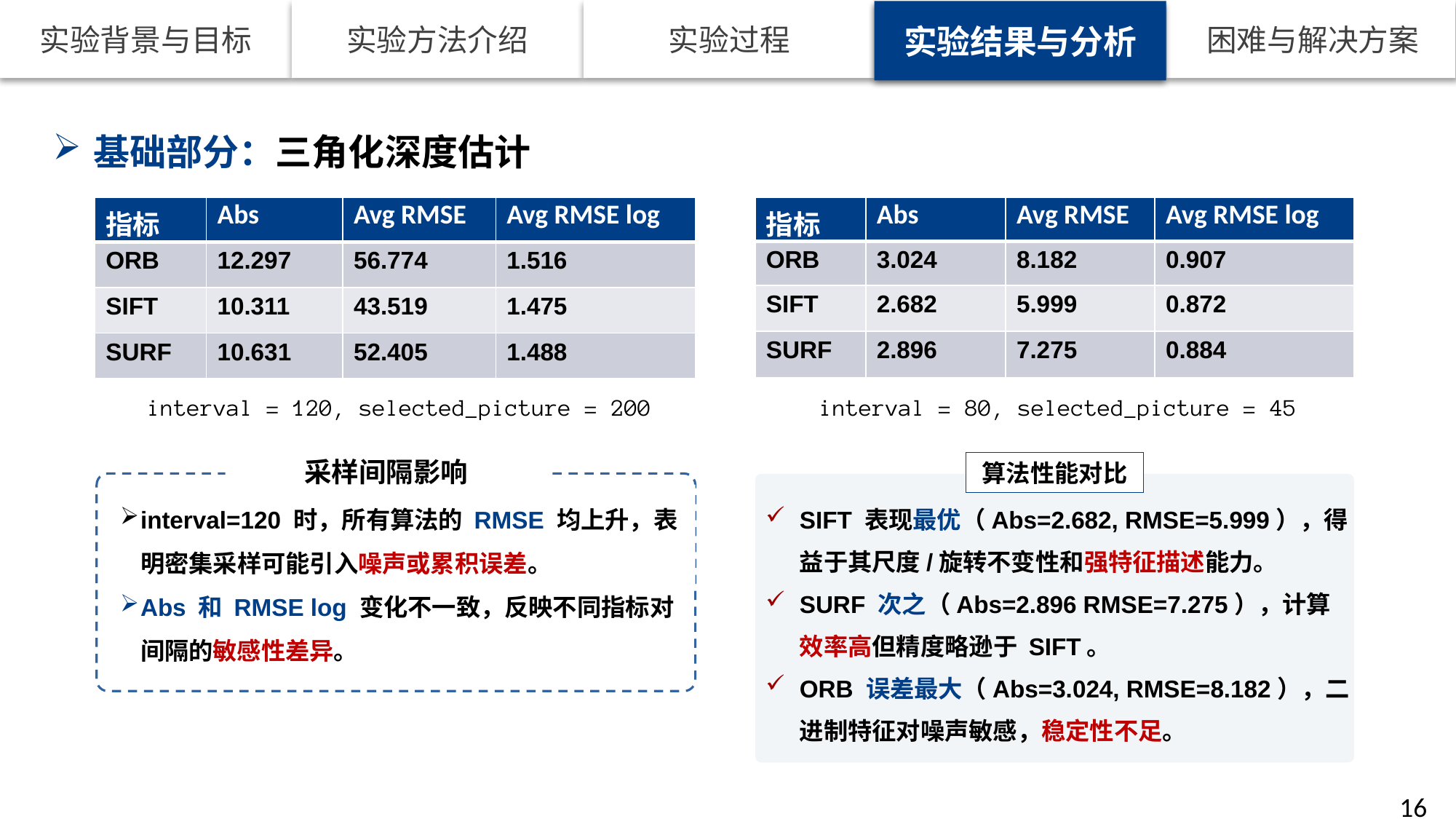

实验结果与分析
基础部分：三角化深度估计
| 指标 | Abs | Avg RMSE | Avg RMSE log |
| --- | --- | --- | --- |
| ORB | 12.297 | 56.774 | 1.516 |
| SIFT | 10.311 | 43.519 | 1.475 |
| SURF | 10.631 | 52.405 | 1.488 |
| 指标 | Abs | Avg RMSE | Avg RMSE log |
| --- | --- | --- | --- |
| ORB | 3.024 | 8.182 | 0.907 |
| SIFT | 2.682 | 5.999 | 0.872 |
| SURF | 2.896 | 7.275 | 0.884 |
interval = 120, selected_picture = 200
interval = 80, selected_picture = 45
采样间隔影响
算法性能对比

SIFT 表现最优（Abs=2.682, RMSE=5.999），得益于其尺度/旋转不变性和强特征描述能力。
SURF 次之（Abs=2.896 RMSE=7.275），计算效率高但精度略逊于 SIFT。
ORB 误差最大（Abs=3.024, RMSE=8.182），二进制特征对噪声敏感，稳定性不足。
interval=120 时，所有算法的 RMSE 均上升，表明密集采样可能引入噪声或累积误差。
Abs 和 RMSE log 变化不一致，反映不同指标对间隔的敏感性差异。
16
16